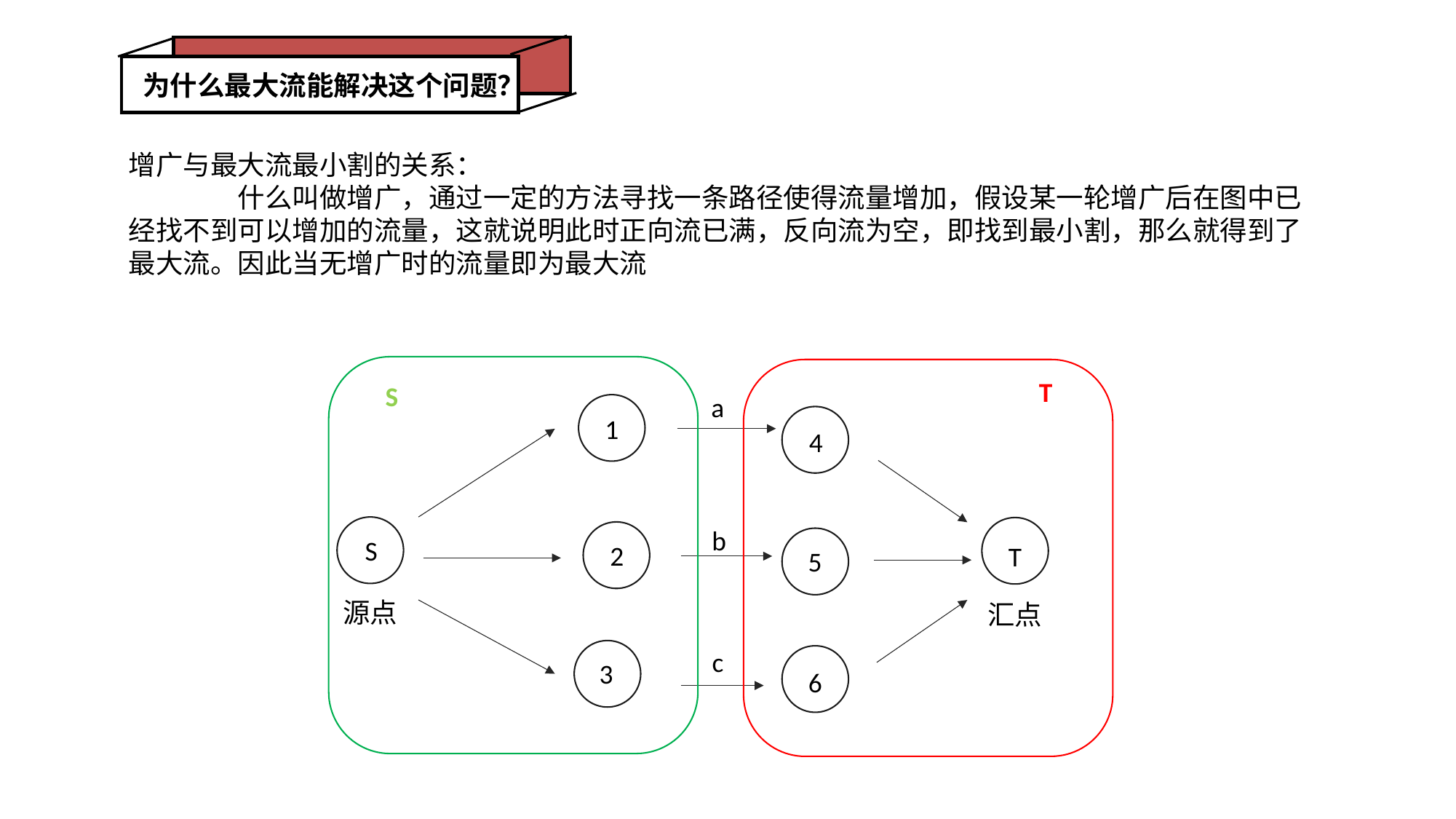

为什么最大流能解决这个问题？
增广与最大流最小割的关系：
	什么叫做增广，通过一定的方法寻找一条路径使得流量增加，假设某一轮增广后在图中已经找不到可以增加的流量，这就说明此时正向流已满，反向流为空，即找到最小割，那么就得到了最大流。因此当无增广时的流量即为最大流

T
S
a

1

4

S

2
T
5
源点
汇点
3
6

b
c